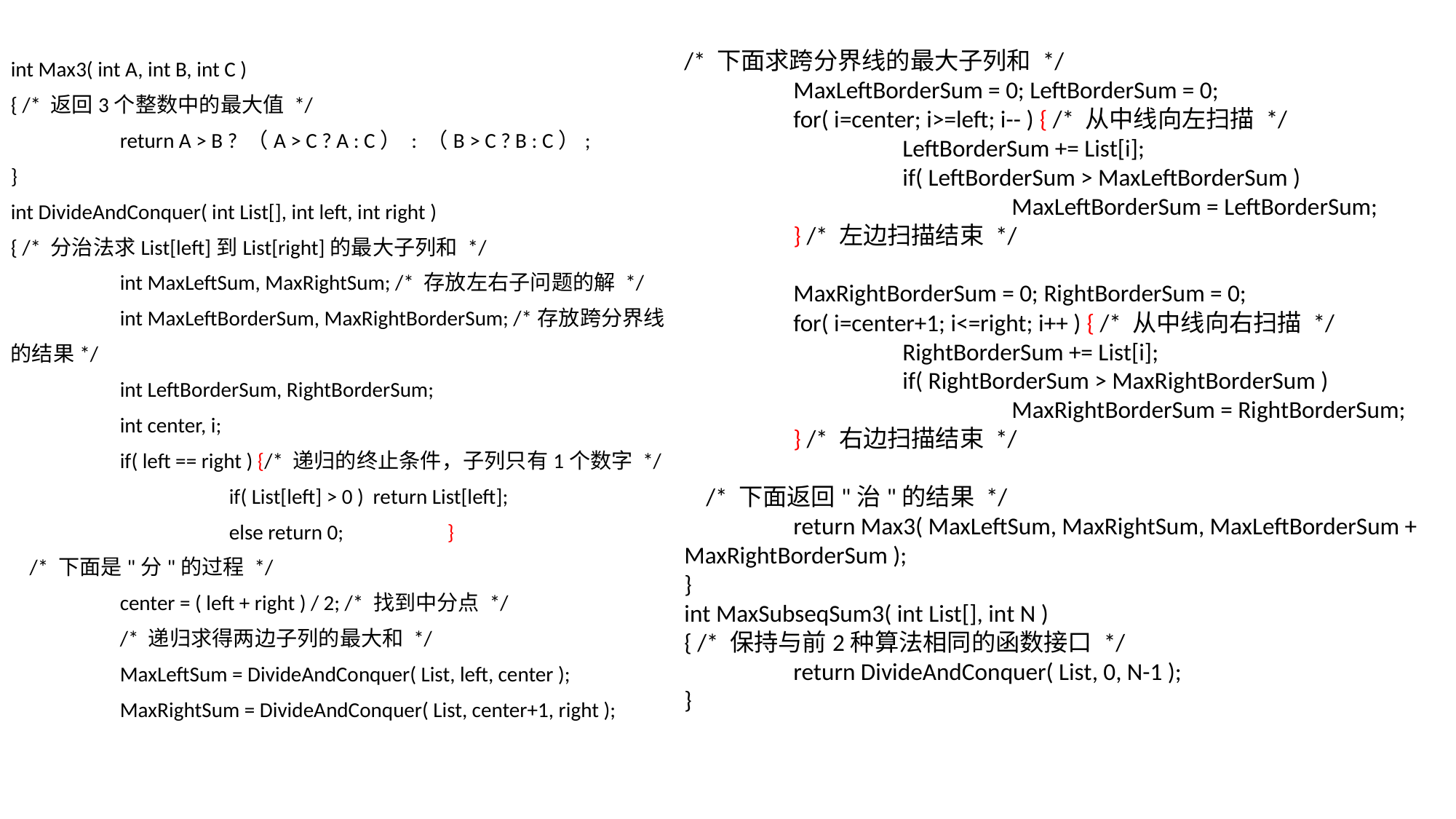

int Max3( int A, int B, int C )
{ /* 返回3个整数中的最大值 */
	return A > B ? （A > C ? A : C） : （B > C ? B : C）;
}
int DivideAndConquer( int List[], int left, int right )
{ /* 分治法求List[left]到List[right]的最大子列和 */
           	int MaxLeftSum, MaxRightSum; /* 存放左右子问题的解 */
	int MaxLeftBorderSum, MaxRightBorderSum; /*存放跨分界线的结果*/
	int LeftBorderSum, RightBorderSum;
	int center, i;
	if( left == right ) {/* 递归的终止条件，子列只有1个数字 */
		if( List[left] > 0 )  return List[left];
		else return 0;	}
    /* 下面是"分"的过程 */
	center = ( left + right ) / 2; /* 找到中分点 */
	/* 递归求得两边子列的最大和 */
	MaxLeftSum = DivideAndConquer( List, left, center );
	MaxRightSum = DivideAndConquer( List, center+1, right );

/* 下面求跨分界线的最大子列和 */
	MaxLeftBorderSum = 0; LeftBorderSum = 0;
	for( i=center; i>=left; i-- ) { /* 从中线向左扫描 */
		LeftBorderSum += List[i];
		if( LeftBorderSum > MaxLeftBorderSum )
			MaxLeftBorderSum = LeftBorderSum;
	} /* 左边扫描结束 */

	MaxRightBorderSum = 0; RightBorderSum = 0;
	for( i=center+1; i<=right; i++ ) { /* 从中线向右扫描 */
		RightBorderSum += List[i];
		if( RightBorderSum > MaxRightBorderSum )
			MaxRightBorderSum = RightBorderSum;
	} /* 右边扫描结束 */

    /* 下面返回"治"的结果 */
	return Max3( MaxLeftSum, MaxRightSum, MaxLeftBorderSum + MaxRightBorderSum );
}
int MaxSubseqSum3( int List[], int N )
{ /* 保持与前2种算法相同的函数接口 */
	return DivideAndConquer( List, 0, N-1 );
}
30